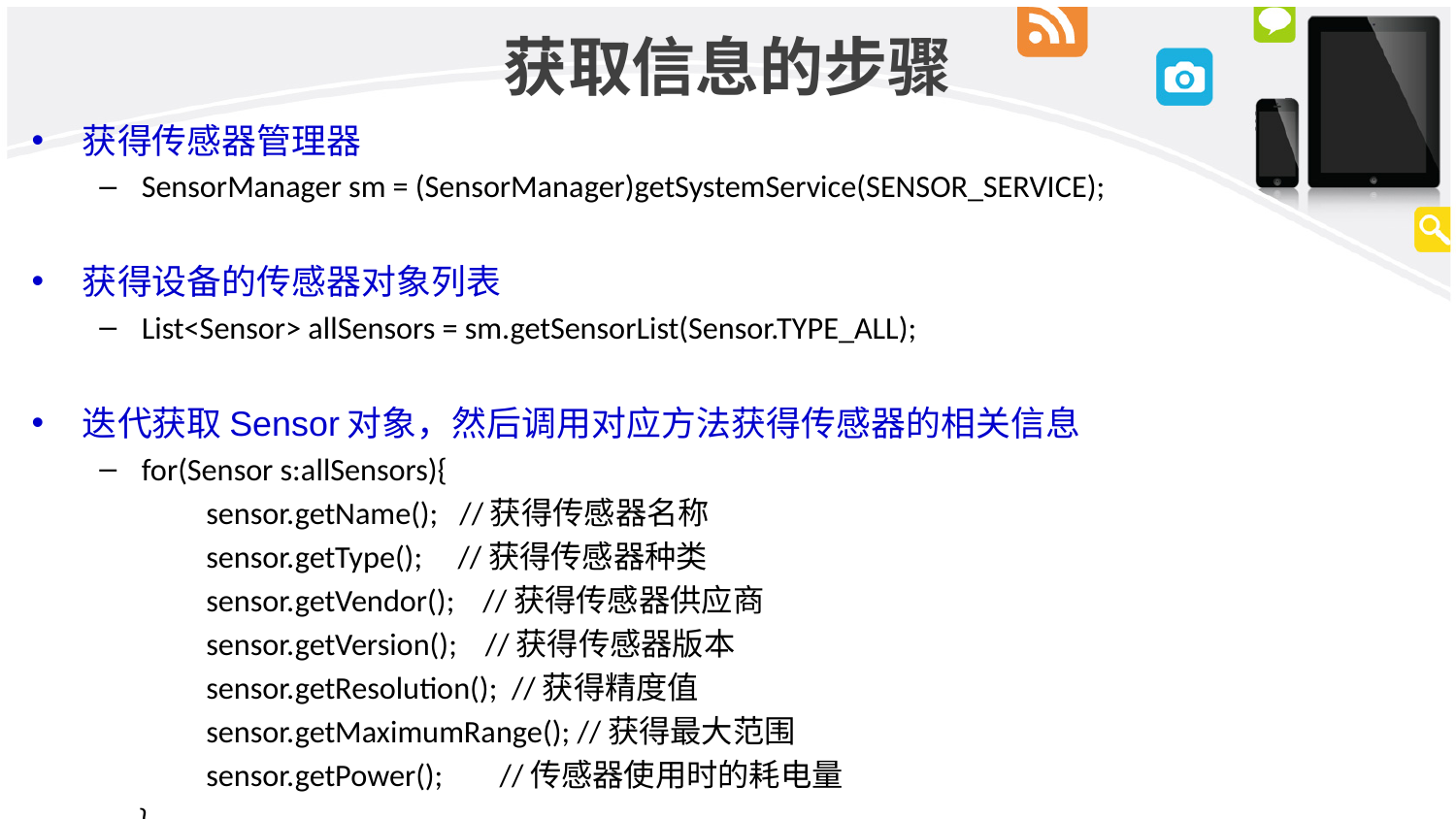

# 获取信息的步骤
获得传感器管理器
SensorManager sm = (SensorManager)getSystemService(SENSOR_SERVICE);

获得设备的传感器对象列表
List<Sensor> allSensors = sm.getSensorList(Sensor.TYPE_ALL);

迭代获取Sensor对象，然后调用对应方法获得传感器的相关信息
for(Sensor s:allSensors){
    sensor.getName();   //获得传感器名称
    sensor.getType();     //获得传感器种类
    sensor.getVendor();    //获得传感器供应商
    sensor.getVersion();    //获得传感器版本
    sensor.getResolution();  //获得精度值
    sensor.getMaximumRange(); //获得最大范围
    sensor.getPower();        //传感器使用时的耗电量
}